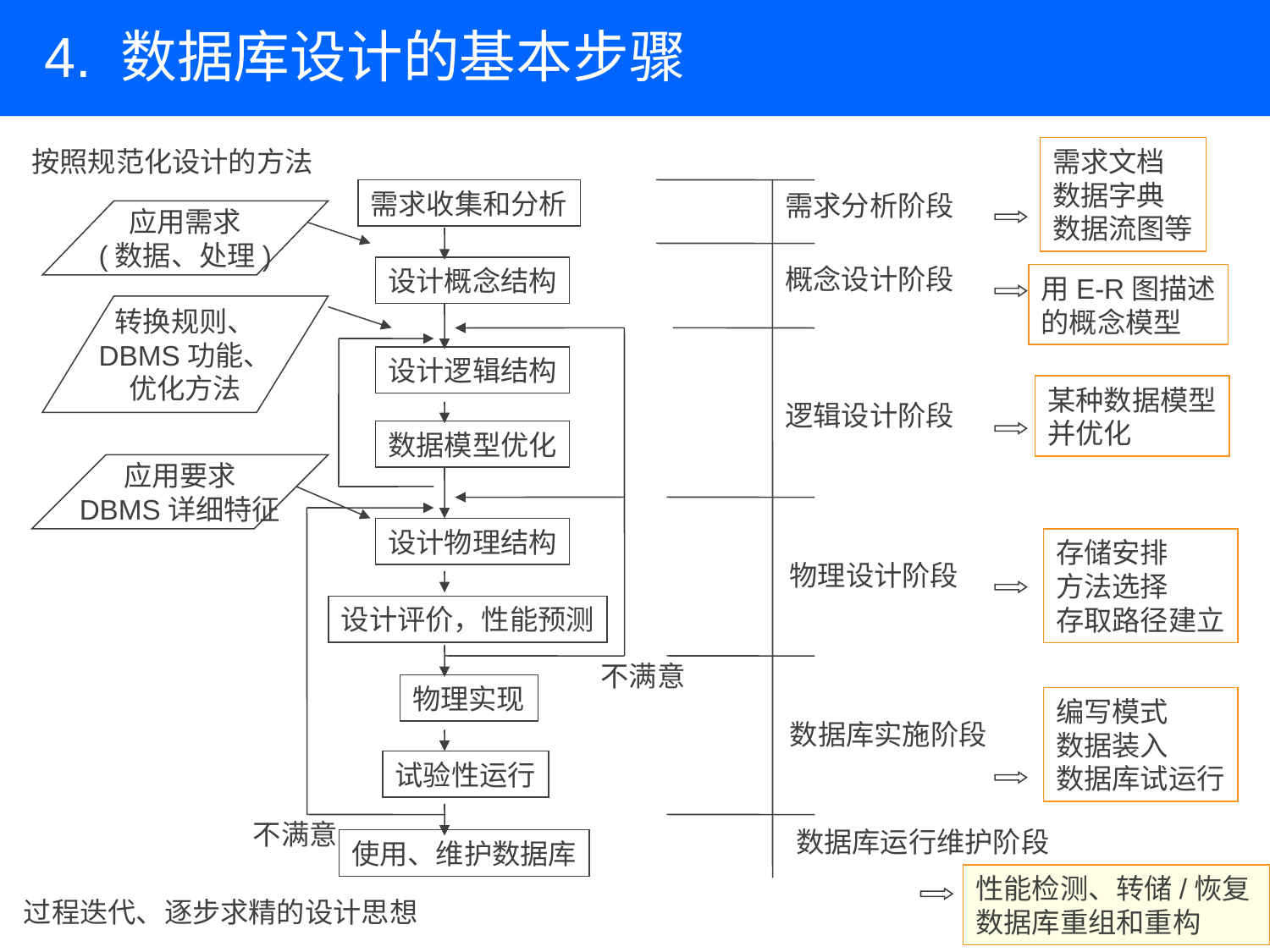

# 4. 数据库设计的基本步骤
需求文档
数据字典
数据流图等
按照规范化设计的方法
需求收集和分析

需求分析阶段
应用需求
(数据、处理)

概念设计阶段
设计概念结构
用E-R图描述
的概念模型

转换规则、
DBMS功能、
优化方法

设计逻辑结构
某种数据模型
并优化
逻辑设计阶段

数据模型优化

应用要求
DBMS详细特征

设计物理结构
存储安排
方法选择
存取路径建立
物理设计阶段

设计评价，性能预测

不满意

物理实现
编写模式
数据装入
数据库试运行
数据库实施阶段

试验性运行

不满意

数据库运行维护阶段
使用、维护数据库
性能检测、转储/恢复
数据库重组和重构
过程迭代、逐步求精的设计思想